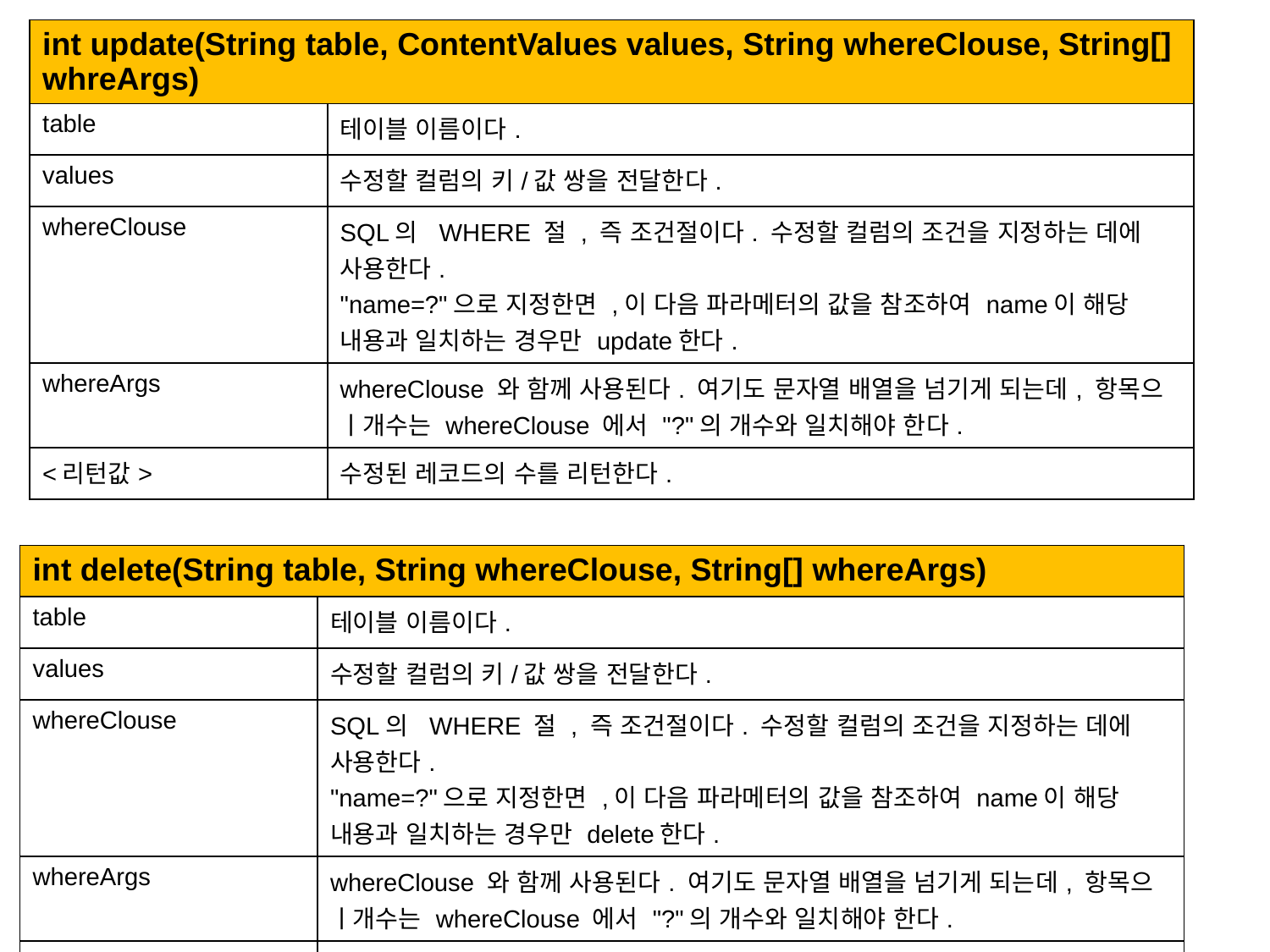

| int update(String table, ContentValues values, String whereClouse, String[] whreArgs) |  |
| --- | --- |
| table | 테이블 이름이다. |
| values | 수정할 컬럼의 키/값 쌍을 전달한다. |
| whereClouse | SQL의 WHERE 절 , 즉 조건절이다. 수정할 컬럼의 조건을 지정하는 데에 사용한다. "name=?"으로 지정한면 ,이 다음 파라메터의 값을 참조하여 name이 해당 내용과 일치하는 경우만 update한다. |
| whereArgs | whereClouse 와 함께 사용된다. 여기도 문자열 배열을 넘기게 되는데, 항목으 ㅣ개수는 whereClouse 에서 "?"의 개수와 일치해야 한다. |
| <리턴값> | 수정된 레코드의 수를 리턴한다. |
| int delete(String table, String whereClouse, String[] whereArgs) |  |
| --- | --- |
| table | 테이블 이름이다. |
| values | 수정할 컬럼의 키/값 쌍을 전달한다. |
| whereClouse | SQL의 WHERE 절 , 즉 조건절이다. 수정할 컬럼의 조건을 지정하는 데에 사용한다. "name=?"으로 지정한면 ,이 다음 파라메터의 값을 참조하여 name이 해당 내용과 일치하는 경우만 delete한다. |
| whereArgs | whereClouse 와 함께 사용된다. 여기도 문자열 배열을 넘기게 되는데, 항목으 ㅣ개수는 whereClouse 에서 "?"의 개수와 일치해야 한다. |
| <리턴값> | 삭제된 레코드의 수를 리턴한다. |